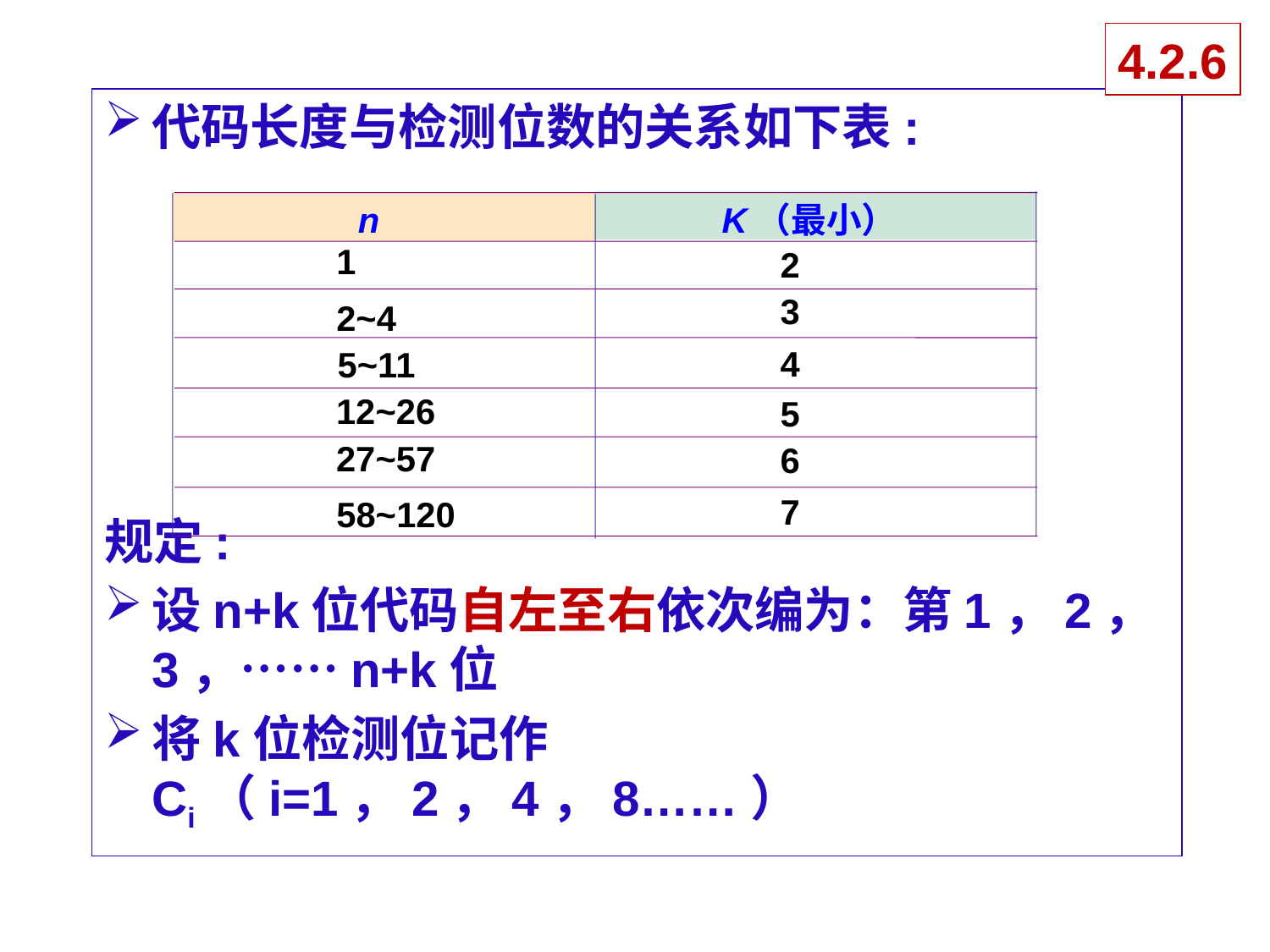

4.2.6
代码长度与检测位数的关系如下表:

规定:
设n+k位代码自左至右依次编为：第1，2，3，……n+k位
将k位检测位记作Ci（i=1，2，4，8……）

n
K（最小）

1
2

3

2~4
4
5~11

12~26
5

27~57
6

7
58~120